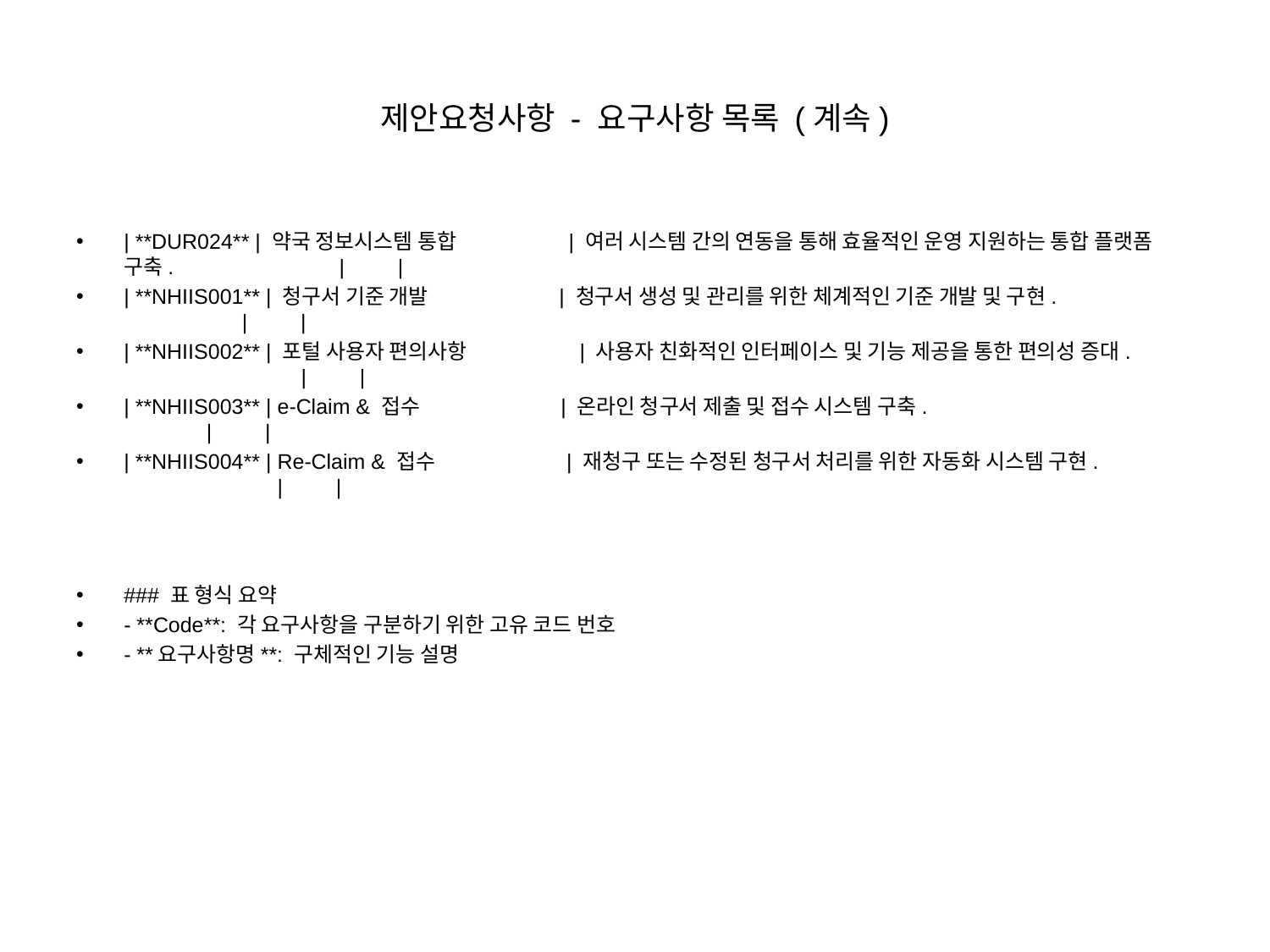

# 제안요청사항 - 요구사항 목록 (계속)
| **DUR024** | 약국 정보시스템 통합                       | 여러 시스템 간의 연동을 통해 효율적인 운영 지원하는 통합 플랫폼 구축.                            |         |
| **NHIIS001** | 청구서 기준 개발                           | 청구서 생성 및 관리를 위한 체계적인 기준 개발 및 구현.                                            |         |
| **NHIIS002** | 포털 사용자 편의사항                       | 사용자 친화적인 인터페이스 및 기능 제공을 통한 편의성 증대.                                         |         |
| **NHIIS003** | e-Claim & 접수                             | 온라인 청구서 제출 및 접수 시스템 구축.                                                           |         |
| **NHIIS004** | Re-Claim & 접수                           | 재청구 또는 수정된 청구서 처리를 위한 자동화 시스템 구현.                                           |         |

### 표 형식 요약
- **Code**: 각 요구사항을 구분하기 위한 고유 코드 번호
- **요구사항명**: 구체적인 기능 설명